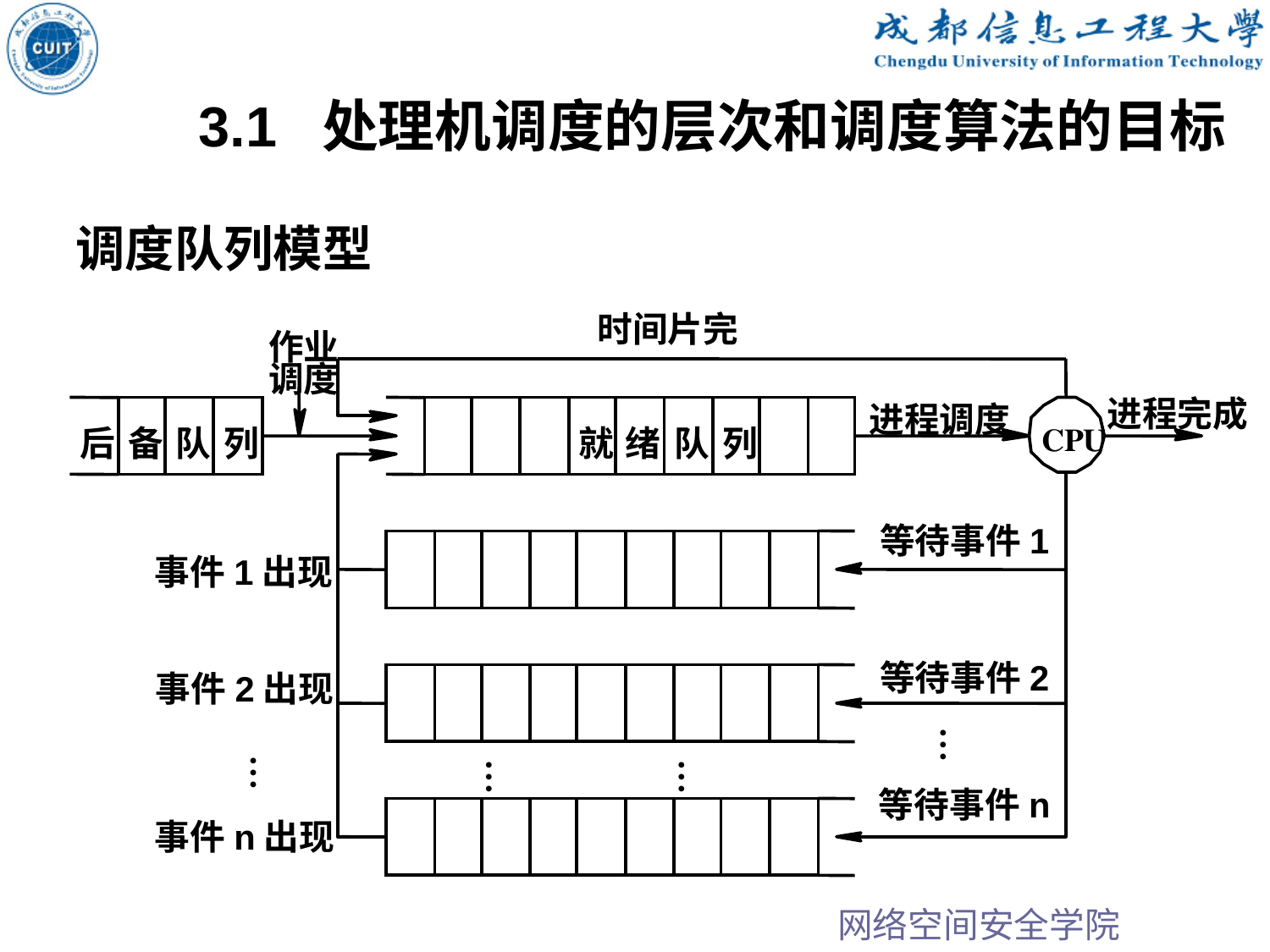

3.1  处理机调度的层次和调度算法的目标
调度队列模型
时间片完
作业
调度

进程完成

进程调度

CPU
后
备
队
列
就
绪
队
列

等待事件1

事件1出现

等待事件2

事件2出现

…

…
…
…
等待事件n

事件n出现